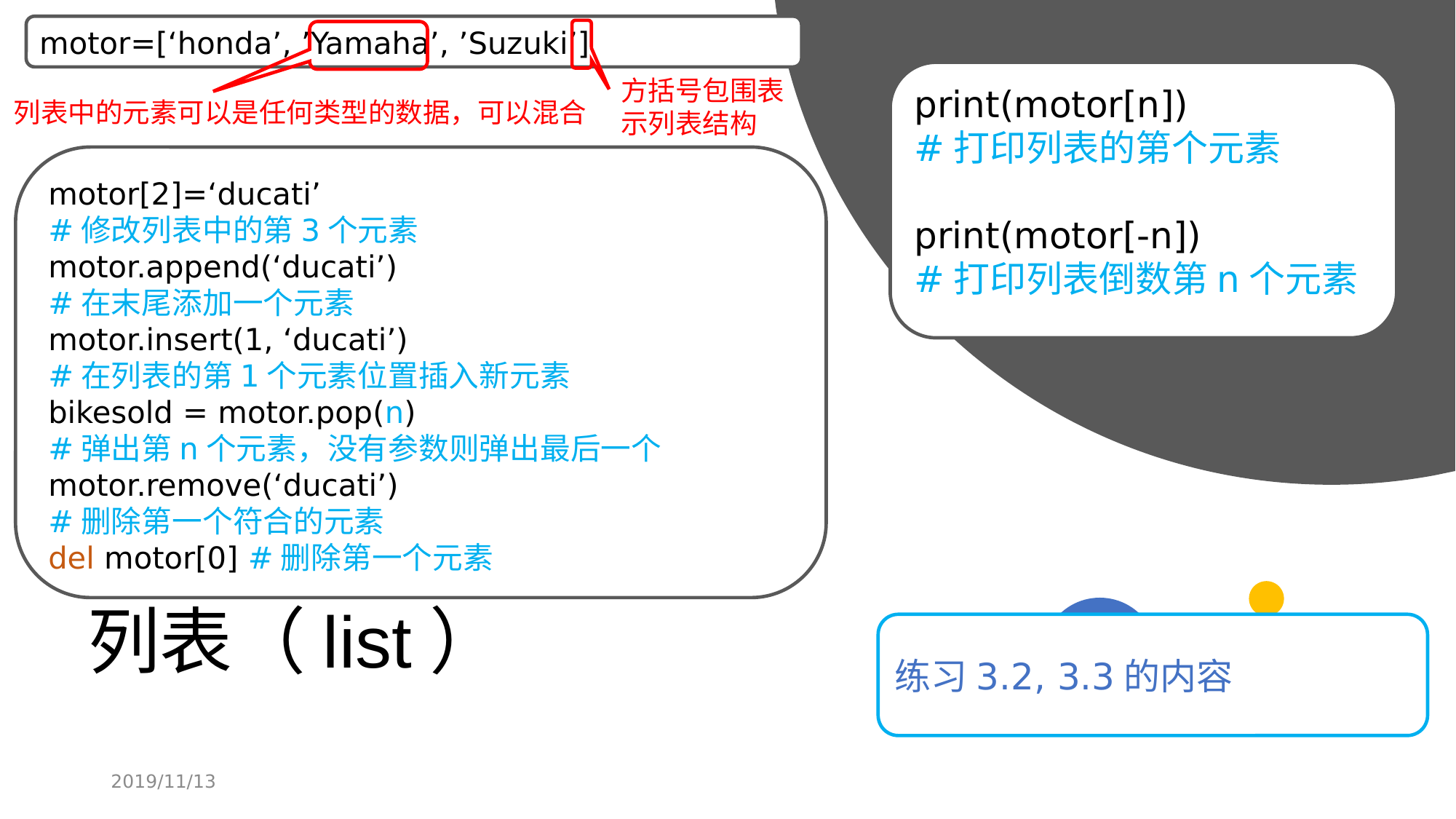

motor=[‘honda’, ’Yamaha’, ’Suzuki’]

print(motor[n])
#打印列表的第个元素

print(motor[-n])
#打印列表倒数第n个元素

方括号包围表示列表结构
列表中的元素可以是任何类型的数据，可以混合
motor[2]=‘ducati’
#修改列表中的第3个元素
motor.append(‘ducati’)
#在末尾添加一个元素
motor.insert(1, ‘ducati’)
#在列表的第1个元素位置插入新元素
bikesold = motor.pop(n)
#弹出第n个元素，没有参数则弹出最后一个
motor.remove(‘ducati’)
#删除第一个符合的元素
del motor[0] #删除第一个元素
# 列表（list）

练习3.2, 3.3的内容
2019/11/13
高级算法语言和程序设计
17